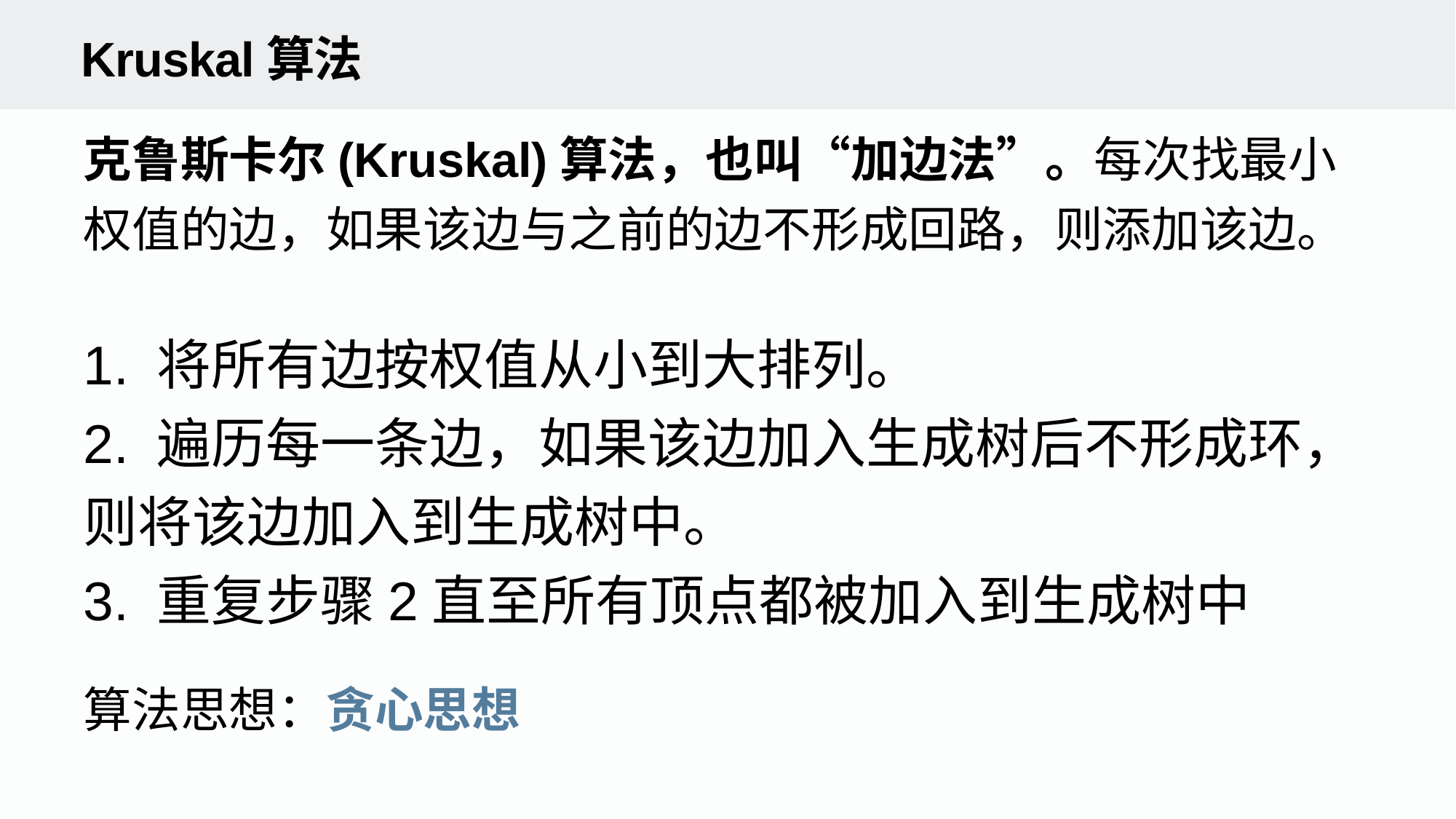

Kruskal算法
克鲁斯卡尔(Kruskal)算法，也叫“加边法”。每次找最小权值的边，如果该边与之前的边不形成回路，则添加该边。
1. 将所有边按权值从小到大排列。
2. 遍历每一条边，如果该边加入生成树后不形成环，则将该边加入到生成树中。
3. 重复步骤2直至所有顶点都被加入到生成树中
算法思想：贪心思想
26